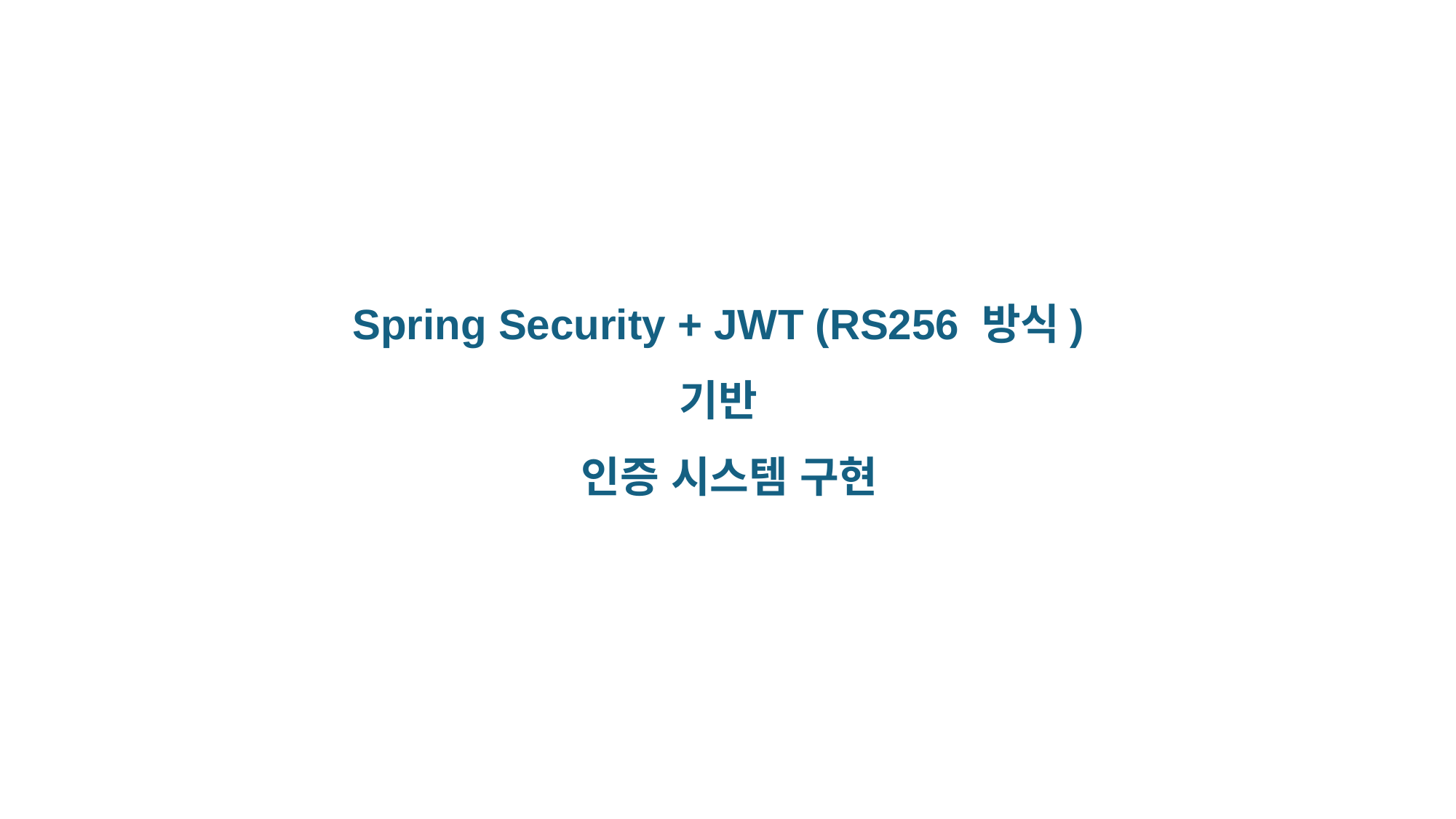

Spring Security + JWT (RS256 방식) 기반
 인증 시스템 구현